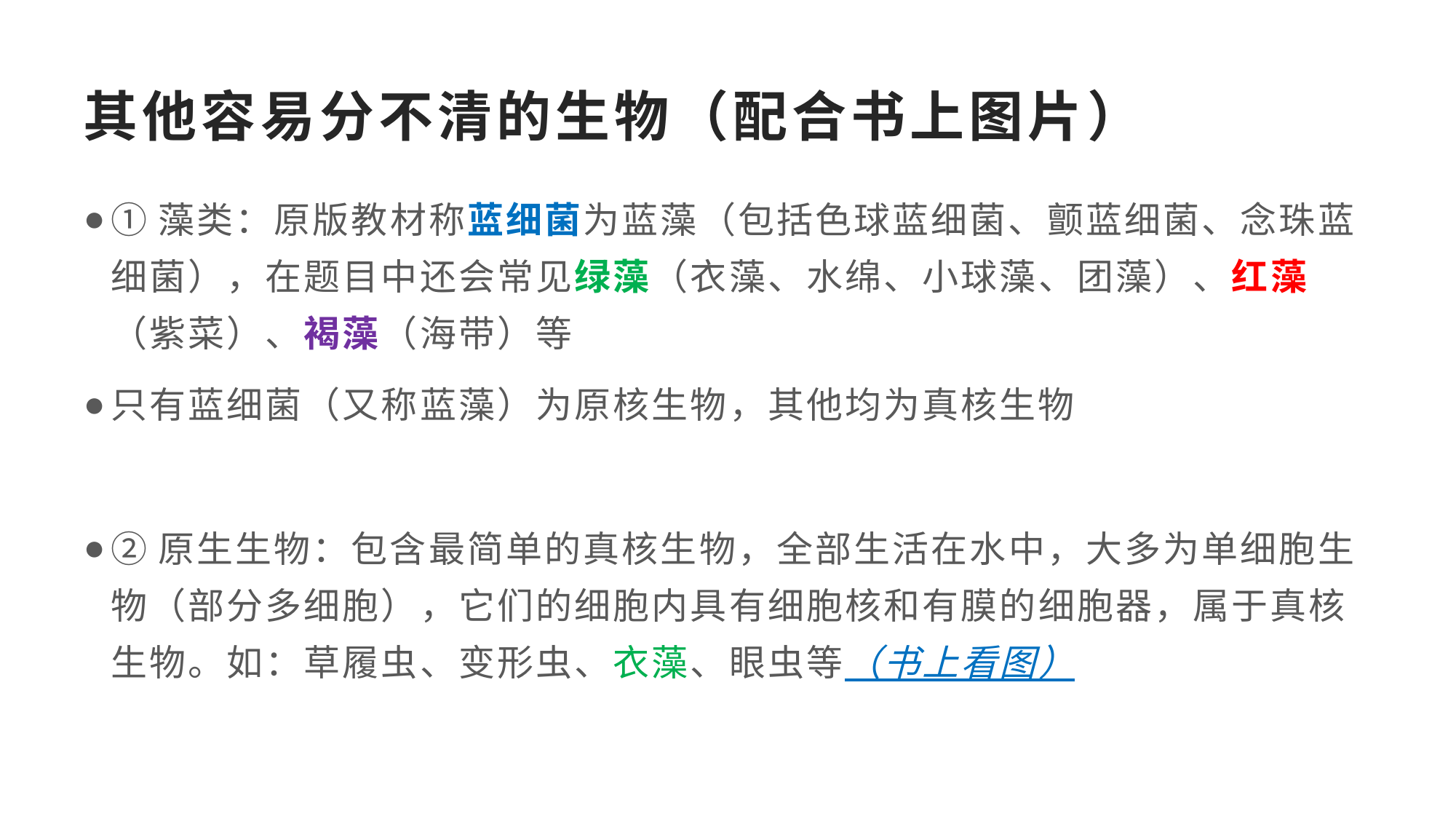

# 其他容易分不清的生物（配合书上图片）
①藻类：原版教材称蓝细菌为蓝藻（包括色球蓝细菌、颤蓝细菌、念珠蓝细菌），在题目中还会常见绿藻（衣藻、水绵、小球藻、团藻）、红藻（紫菜）、褐藻（海带）等
只有蓝细菌（又称蓝藻）为原核生物，其他均为真核生物

②原生生物：包含最简单的真核生物，全部生活在水中，大多为单细胞生物（部分多细胞），它们的细胞内具有细胞核和有膜的细胞器，属于真核生物。如：草履虫、变形虫、衣藻、眼虫等（书上看图）